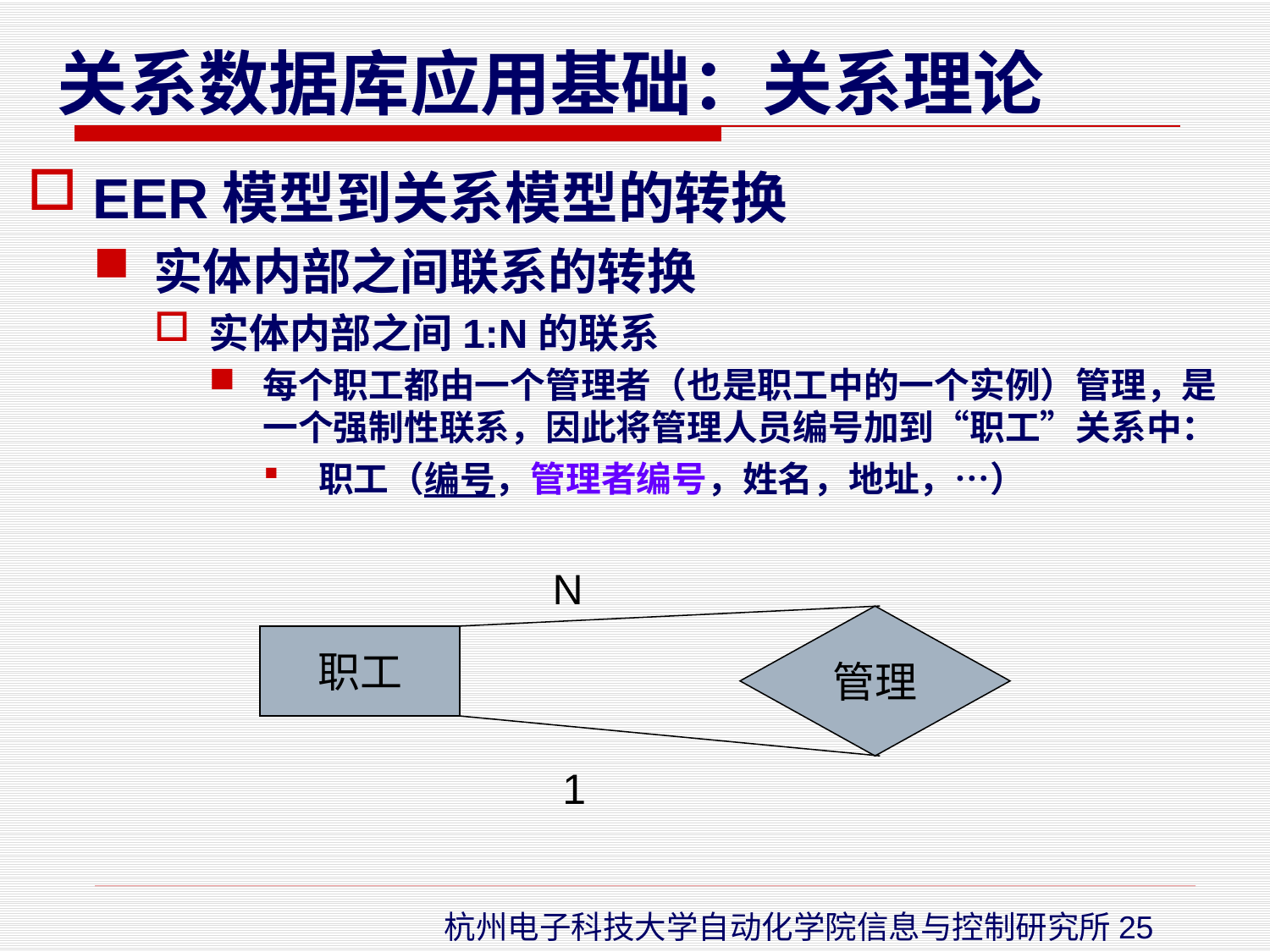

EER模型到关系模型的转换
实体内部之间联系的转换
实体内部之间1:N的联系
每个职工都由一个管理者（也是职工中的一个实例）管理，是一个强制性联系，因此将管理人员编号加到“职工”关系中：
职工（编号，管理者编号，姓名，地址，…）
N

管理
职工

1